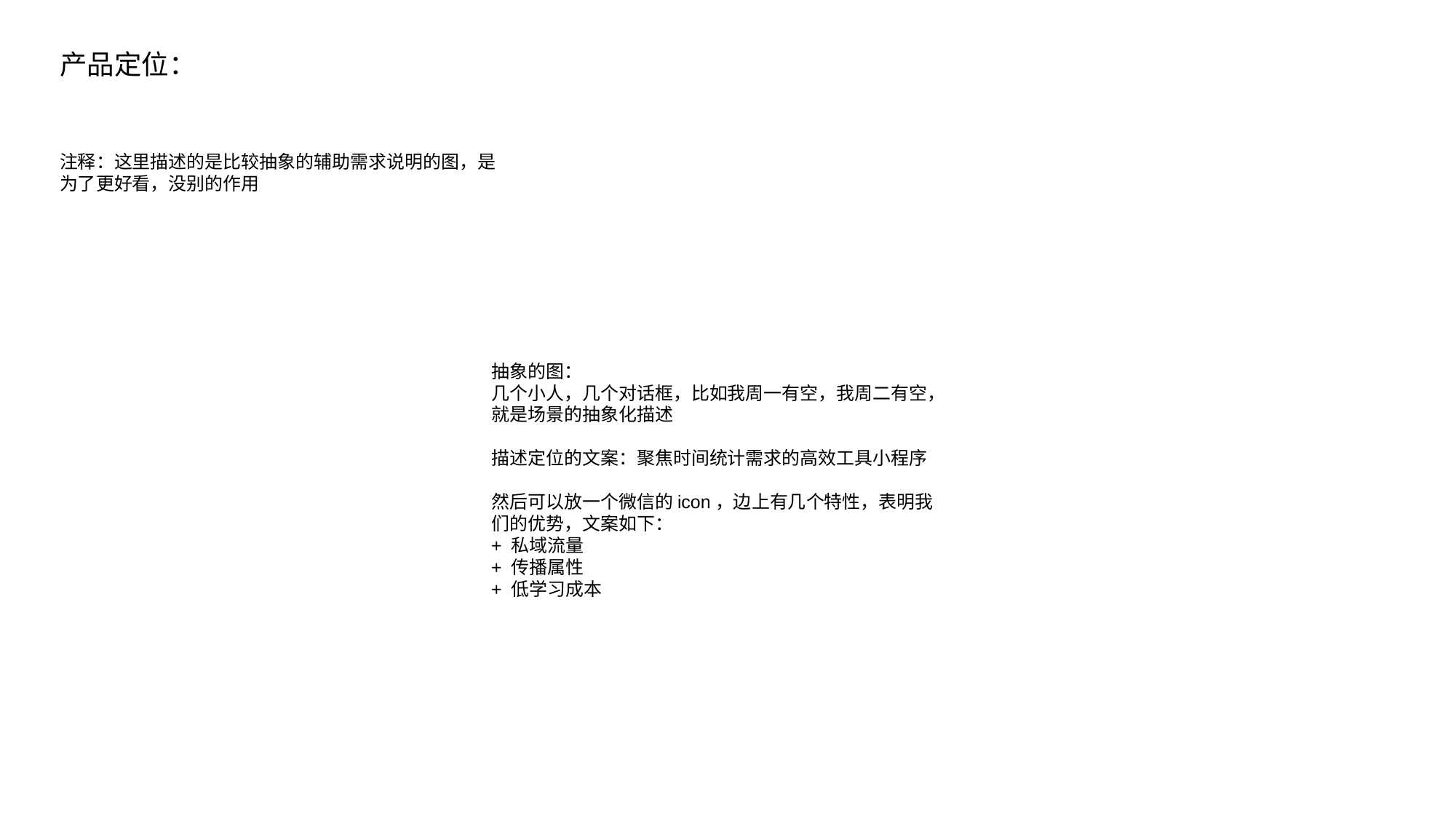

产品定位：
注释：这里描述的是比较抽象的辅助需求说明的图，是为了更好看，没别的作用
抽象的图：
几个小人，几个对话框，比如我周一有空，我周二有空，就是场景的抽象化描述

描述定位的文案：聚焦时间统计需求的高效工具小程序

然后可以放一个微信的icon，边上有几个特性，表明我们的优势，文案如下：
+ 私域流量
+ 传播属性
+ 低学习成本